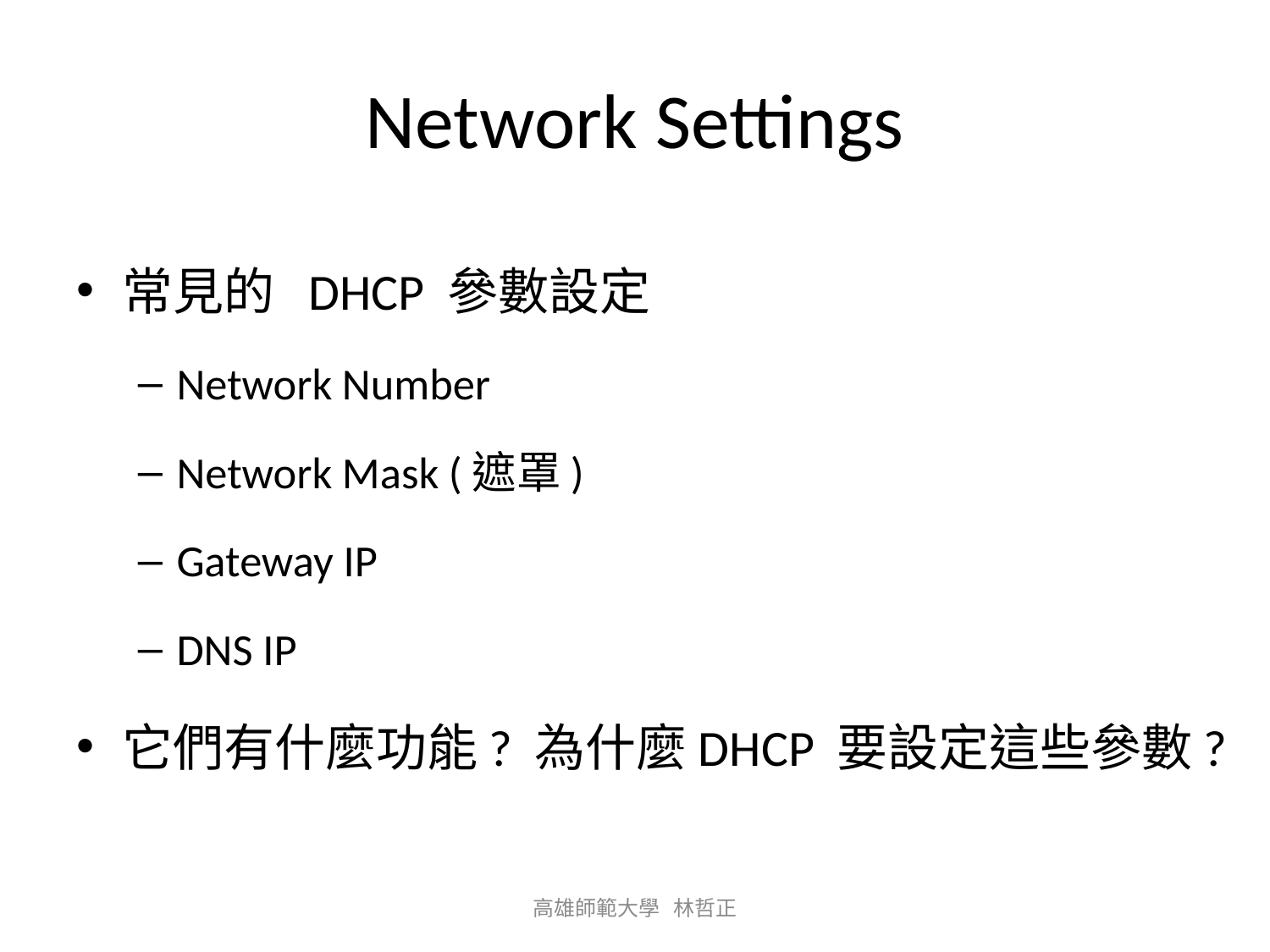

# Network Settings
常見的  DHCP 參數設定
Network Number
Network Mask (遮罩)
Gateway IP
DNS IP
它們有什麼功能? 為什麼DHCP 要設定這些參數?

高雄師範大學  林哲正